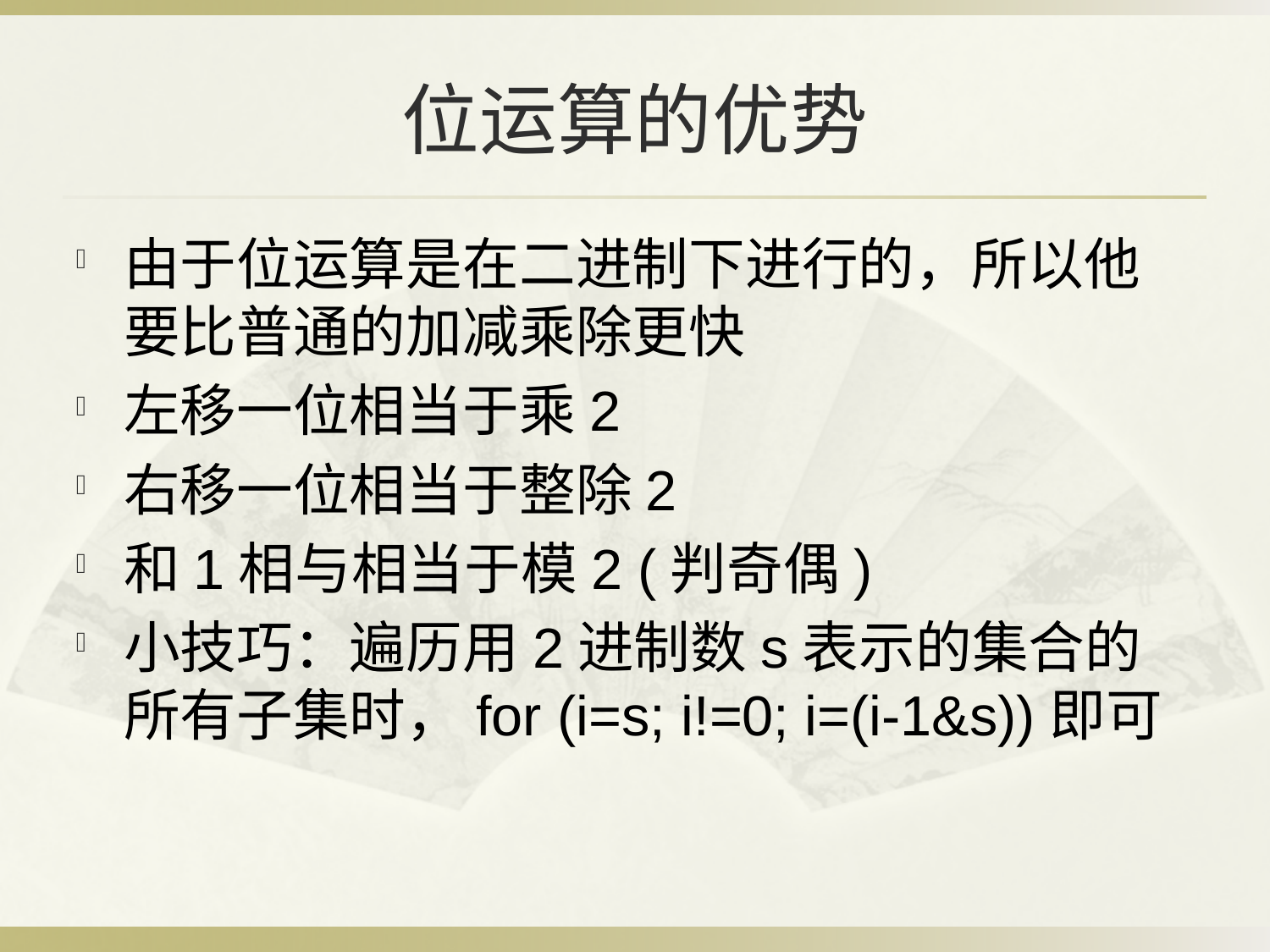

# 位运算的优势
由于位运算是在二进制下进行的，所以他要比普通的加减乘除更快
左移一位相当于乘2
右移一位相当于整除2
和1相与相当于模2 (判奇偶)
小技巧：遍历用2进制数s表示的集合的所有子集时，for (i=s; i!=0; i=(i-1&s))即可